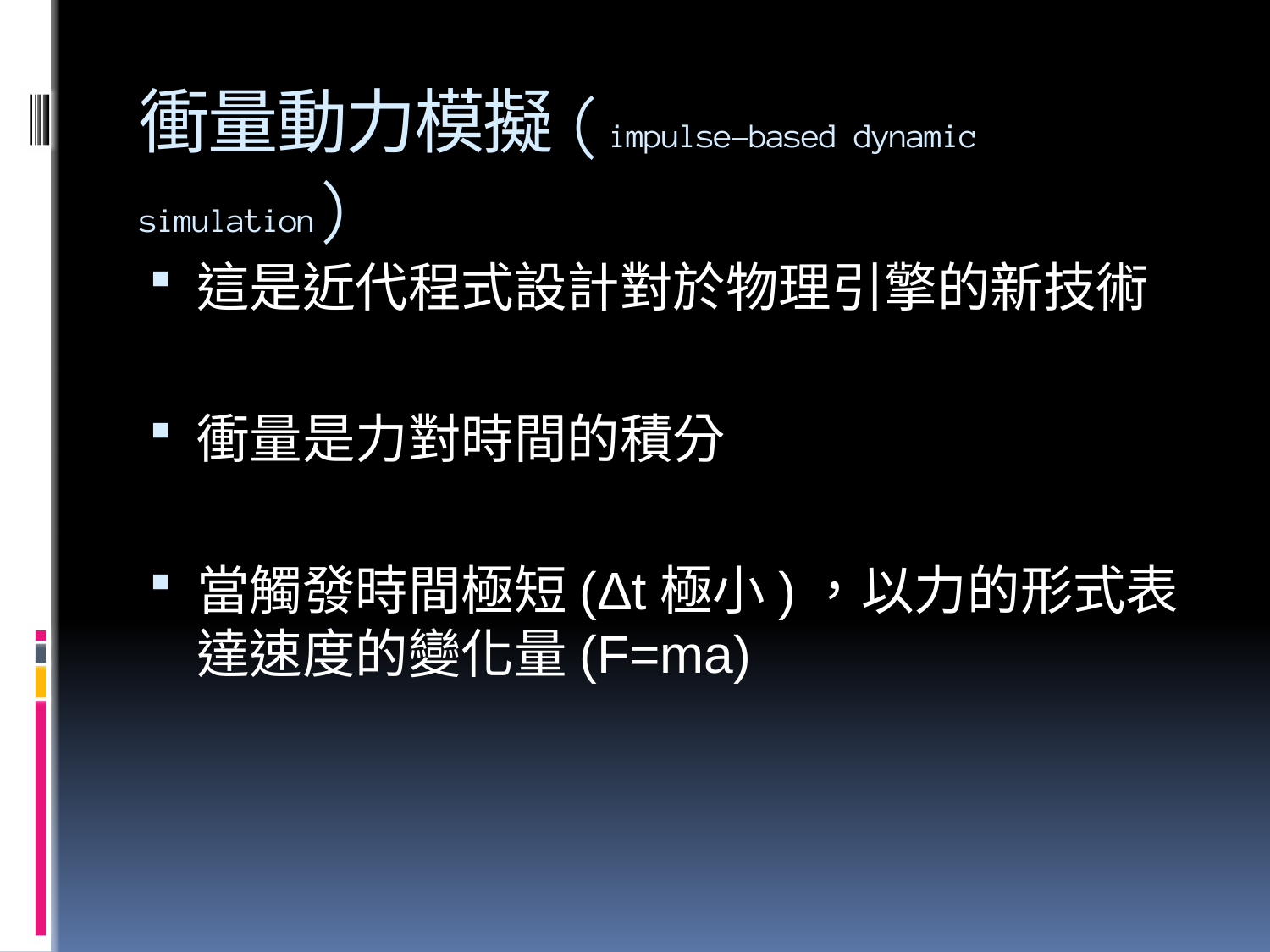

# 衝量動力模擬(impulse-based dynamic simulation)
這是近代程式設計對於物理引擎的新技術

衝量是力對時間的積分

當觸發時間極短(Δt極小)，以力的形式表達速度的變化量(F=ma)